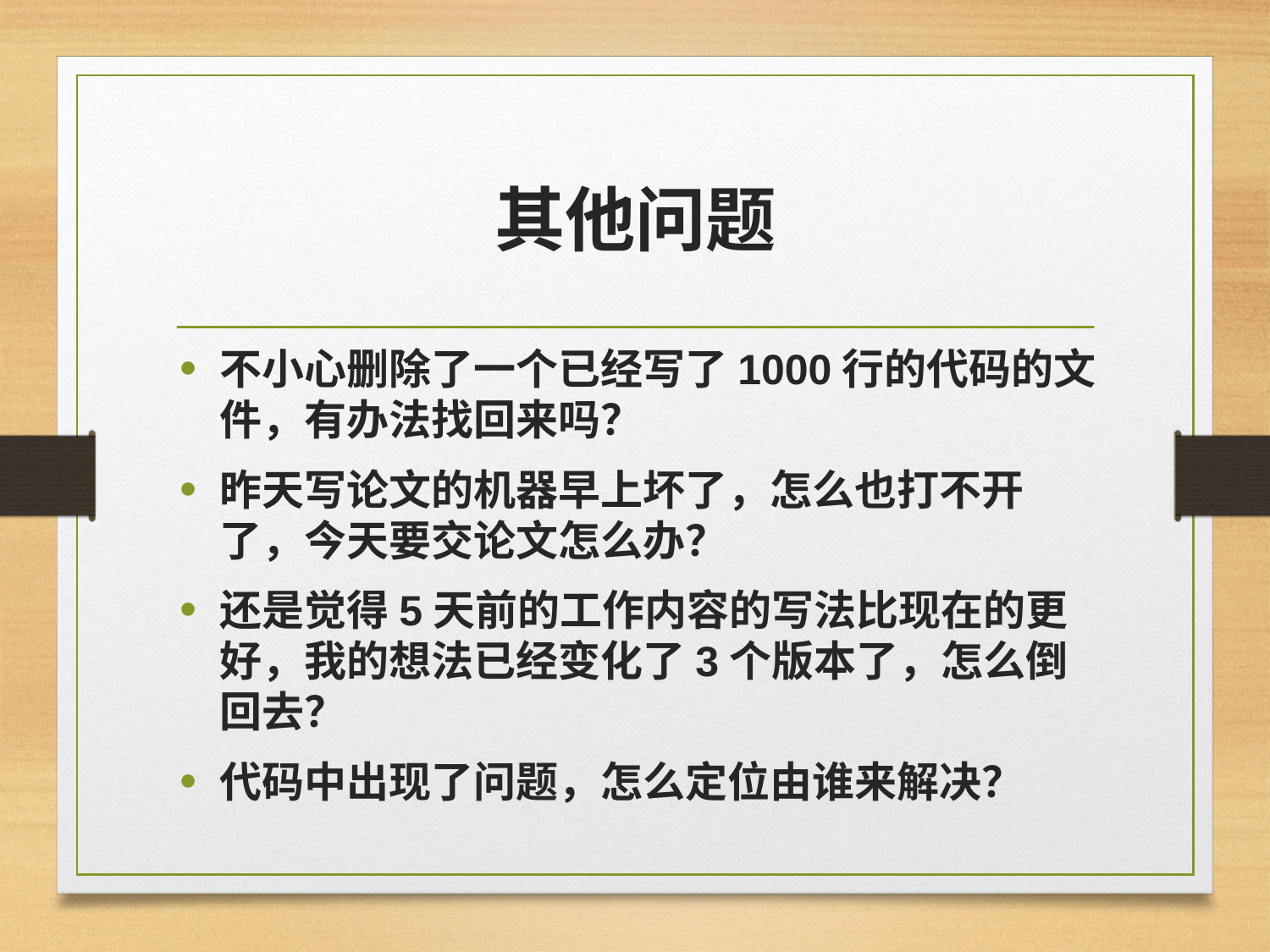

# 其他问题
不小心删除了一个已经写了1000行的代码的文件，有办法找回来吗？
昨天写论文的机器早上坏了，怎么也打不开了，今天要交论文怎么办？
还是觉得5天前的工作内容的写法比现在的更好，我的想法已经变化了3个版本了，怎么倒回去？
代码中出现了问题，怎么定位由谁来解决？